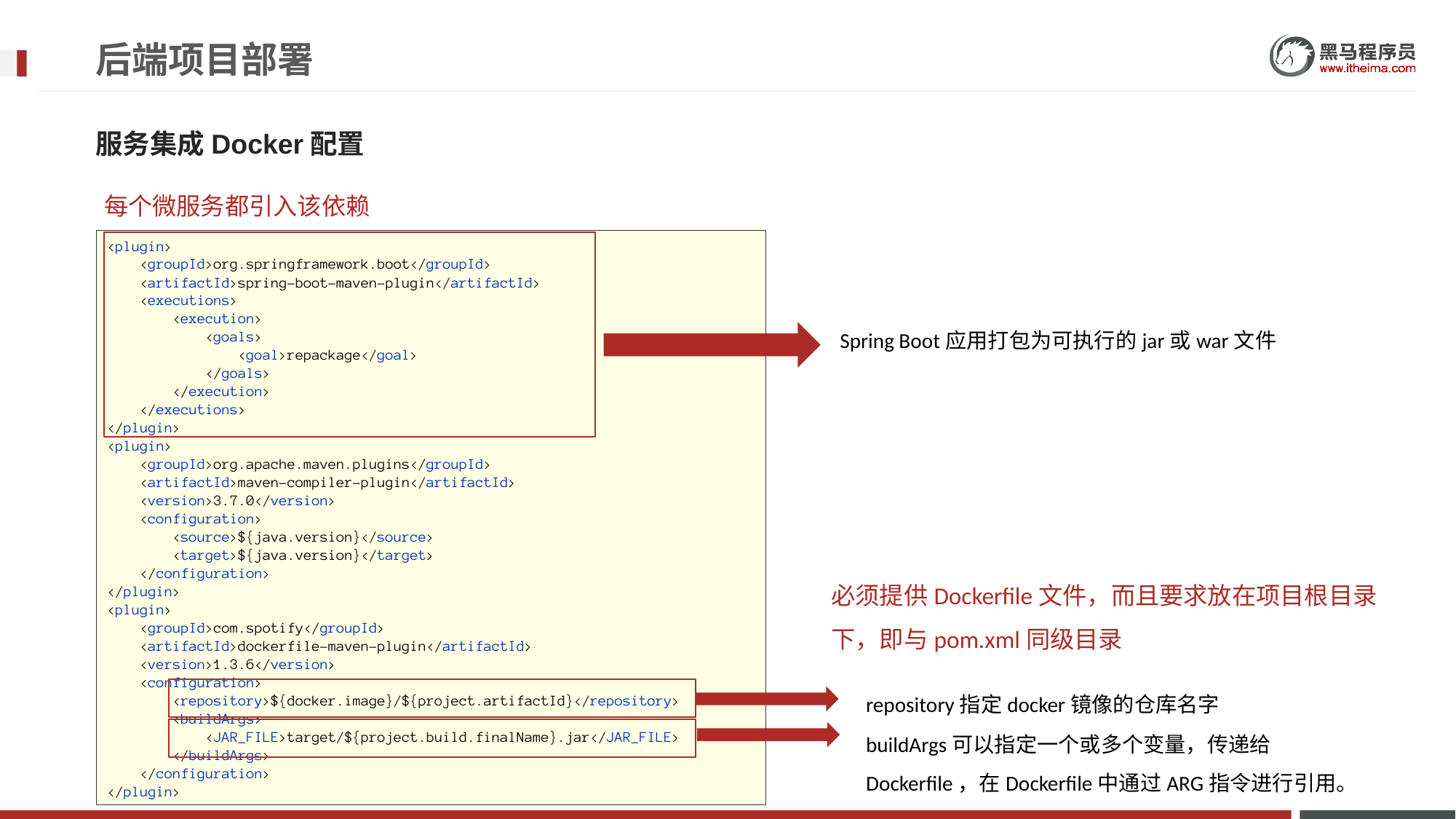

# 后端项目部署
服务集成Docker配置
每个微服务都引入该依赖
<plugin>
    <groupId>org.springframework.boot</groupId>
    <artifactId>spring-boot-maven-plugin</artifactId>
    <executions>
        <execution>
            <goals>
                <goal>repackage</goal>
            </goals>
        </execution>
    </executions>
</plugin>
<plugin>
    <groupId>org.apache.maven.plugins</groupId>
    <artifactId>maven-compiler-plugin</artifactId>
    <version>3.7.0</version>
    <configuration>
        <source>${java.version}</source>
        <target>${java.version}</target>
    </configuration>
</plugin>
<plugin>
    <groupId>com.spotify</groupId>
    <artifactId>dockerfile-maven-plugin</artifactId>
    <version>1.3.6</version>
    <configuration>
        <repository>${docker.image}/${project.artifactId}</repository>
        <buildArgs>
            <JAR_FILE>target/${project.build.finalName}.jar</JAR_FILE>
        </buildArgs>
    </configuration>
</plugin>

Spring Boot应用打包为可执行的jar或war文件

必须提供Dockerfile文件，而且要求放在项目根目录下，即与pom.xml同级目录
repository指定docker镜像的仓库名字

buildArgs可以指定一个或多个变量，传递给Dockerfile，在Dockerfile中通过ARG指令进行引用。